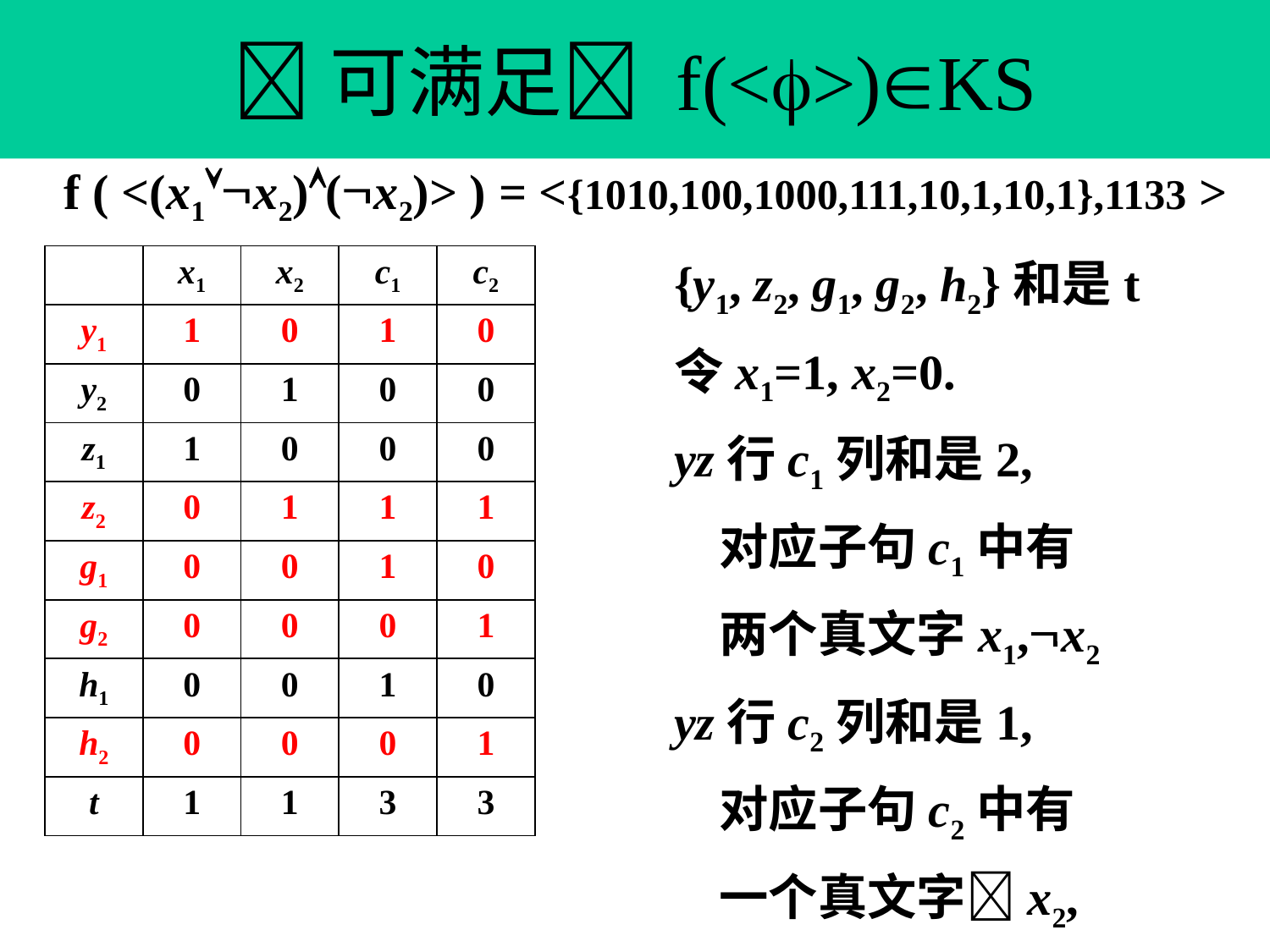

# φ可满足⇐ f(<φ>)∈KS
f ( <(x1∨¬x2)∧(¬x2)> ) = <{1010,100,1000,111,10,1,10,1},1133 >
{y1, z2, g1, g2, h2}和是t
令x1=1, x2=0.
yz行c1列和是2,
   对应子句c1中有
   两个真文字x1,¬x2
yz行c2列和是1,
   对应子句c2中有
   一个真文字¬x2,
φ有满足赋值
|  | x1 | x2 | c1 | c2 |
| --- | --- | --- | --- | --- |
| y1 | 1 | 0 | 1 | 0 |
| y2 | 0 | 1 | 0 | 0 |
| z1 | 1 | 0 | 0 | 0 |
| z2 | 0 | 1 | 1 | 1 |
| g1 | 0 | 0 | 1 | 0 |
| g2 | 0 | 0 | 0 | 1 |
| h1 | 0 | 0 | 1 | 0 |
| h2 | 0 | 0 | 0 | 1 |
| t | 1 | 1 | 3 | 3 |